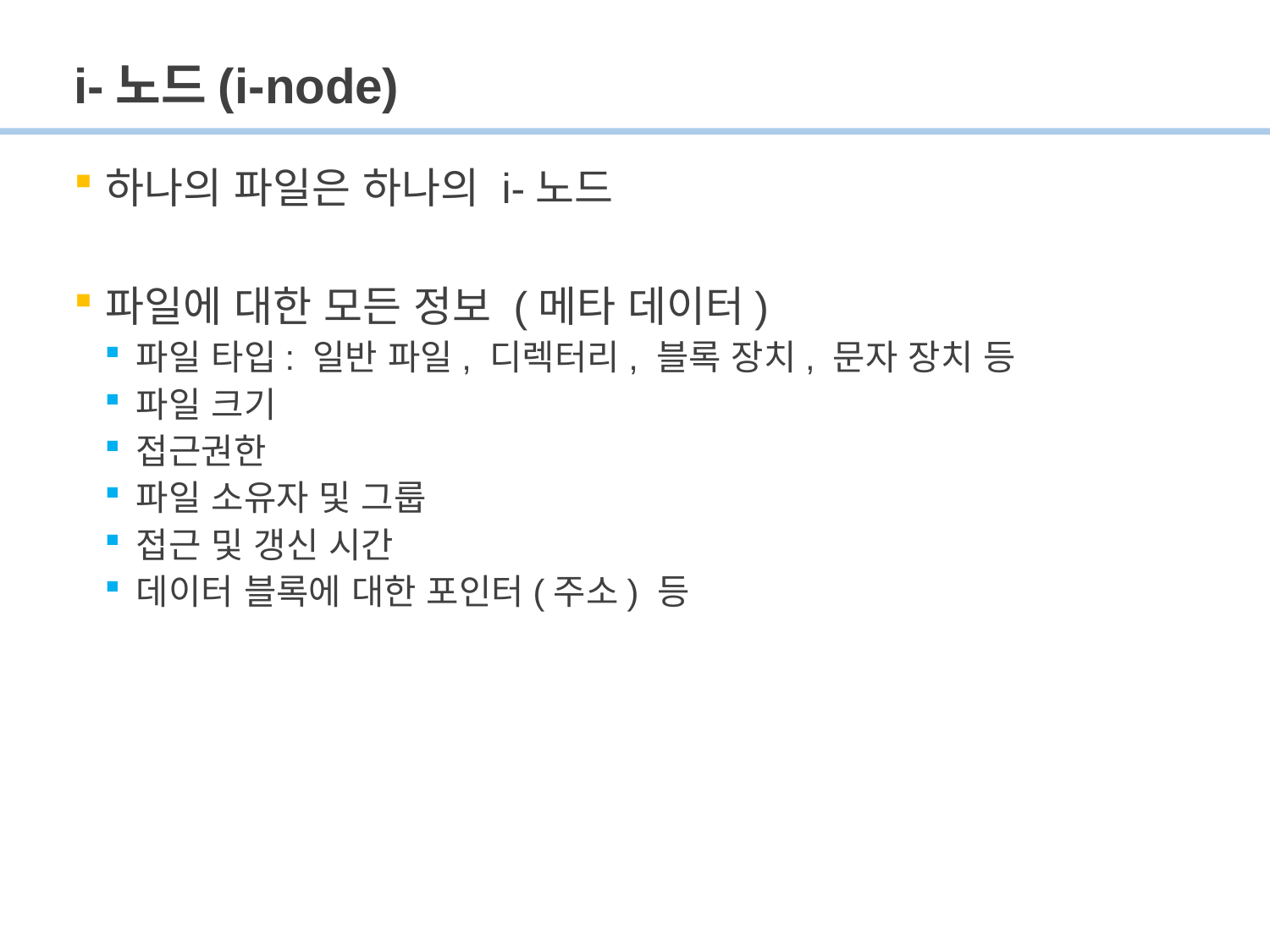

# i-노드(i-node)
하나의 파일은 하나의 i-노드

파일에 대한 모든 정보 (메타 데이터)
파일 타입: 일반 파일, 디렉터리, 블록 장치, 문자 장치 등
파일 크기
접근권한
파일 소유자 및 그룹
접근 및 갱신 시간
데이터 블록에 대한 포인터(주소) 등